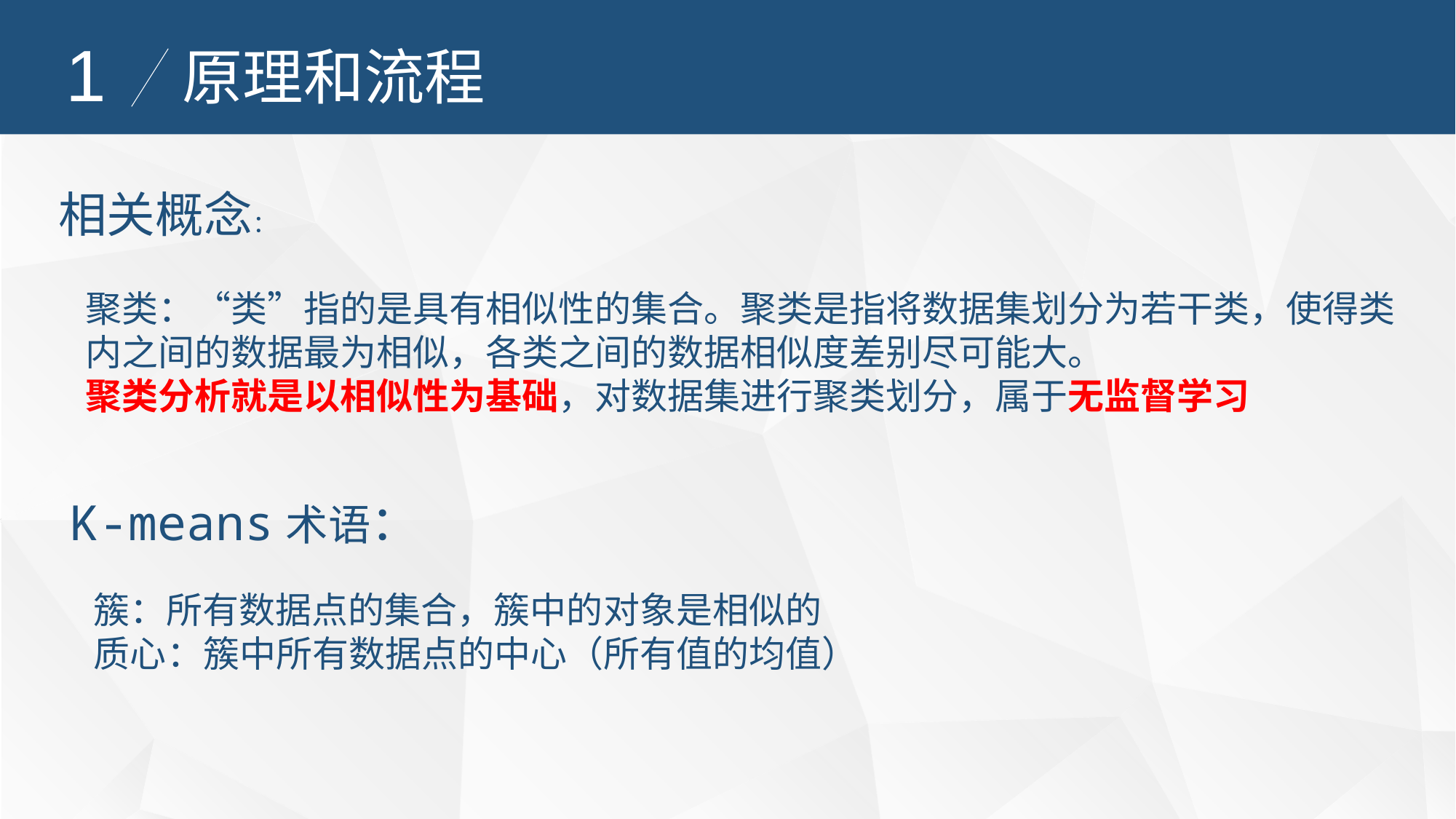

1
原理和流程

相关概念：
聚类：“类”指的是具有相似性的集合。聚类是指将数据集划分为若干类，使得类内之间的数据最为相似，各类之间的数据相似度差别尽可能大。
聚类分析就是以相似性为基础，对数据集进行聚类划分，属于无监督学习
K-means术语：
簇：所有数据点的集合，簇中的对象是相似的
质心：簇中所有数据点的中心（所有值的均值）